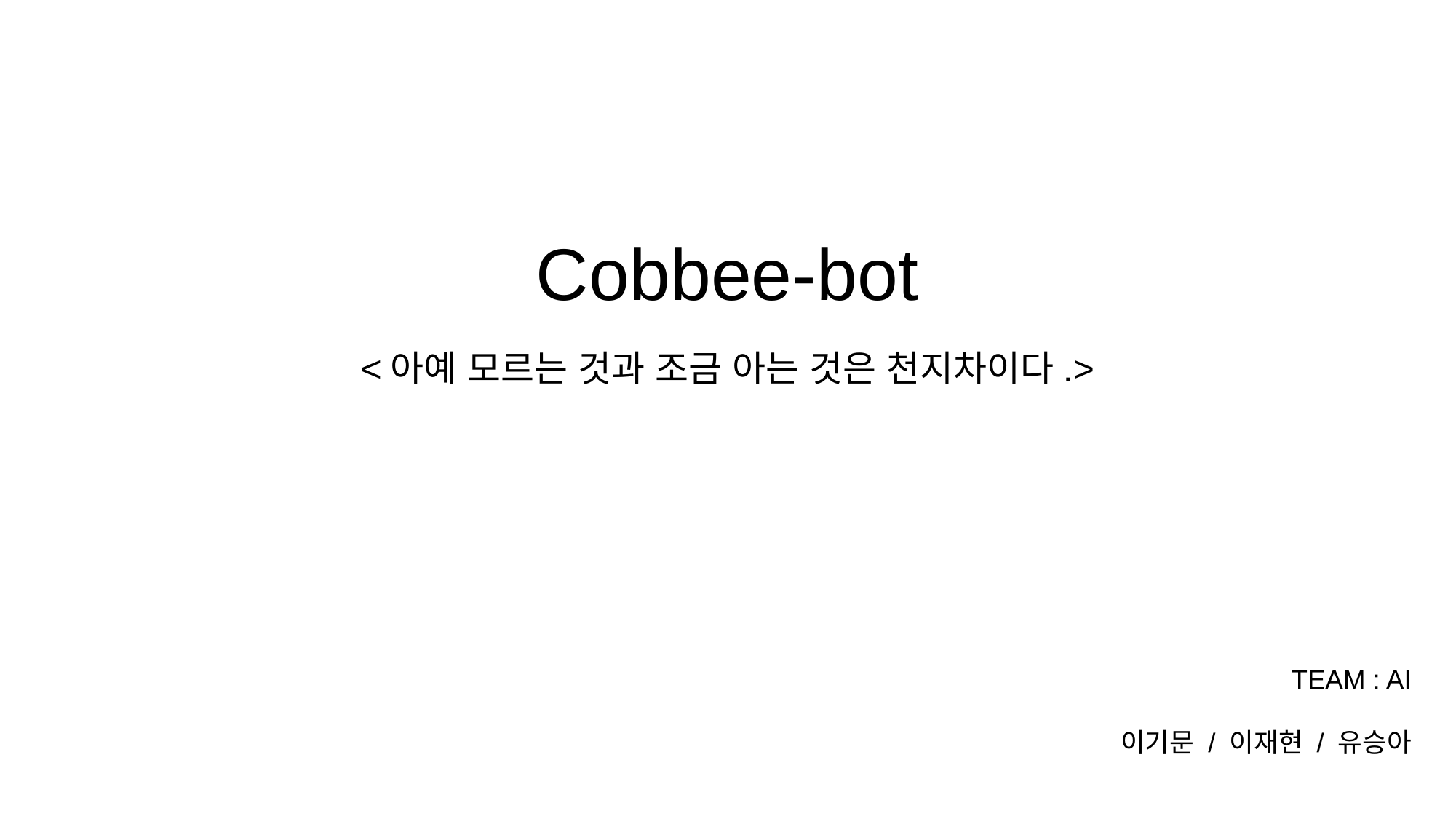

# Cobbee-bot
<아예 모르는 것과 조금 아는 것은 천지차이다.>
TEAM : AI
 이기문 / 이재현 / 유승아